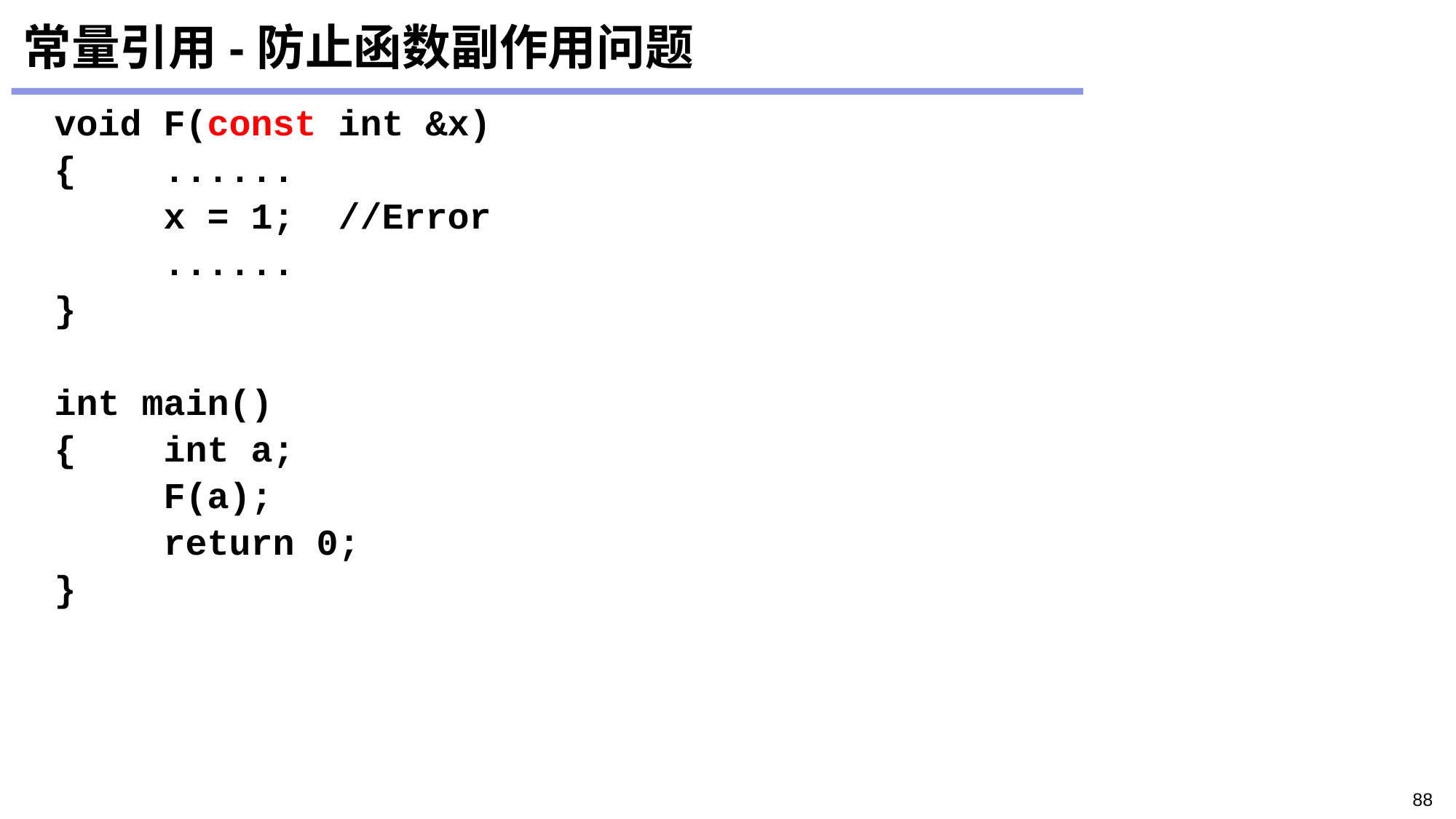

# 常量引用-防止函数副作用问题
	void F(const int &x)
	{	......
		x = 1;  //Error
		......
	}

	int main()
	{	int a;
		F(a);
		return 0;
	}
88